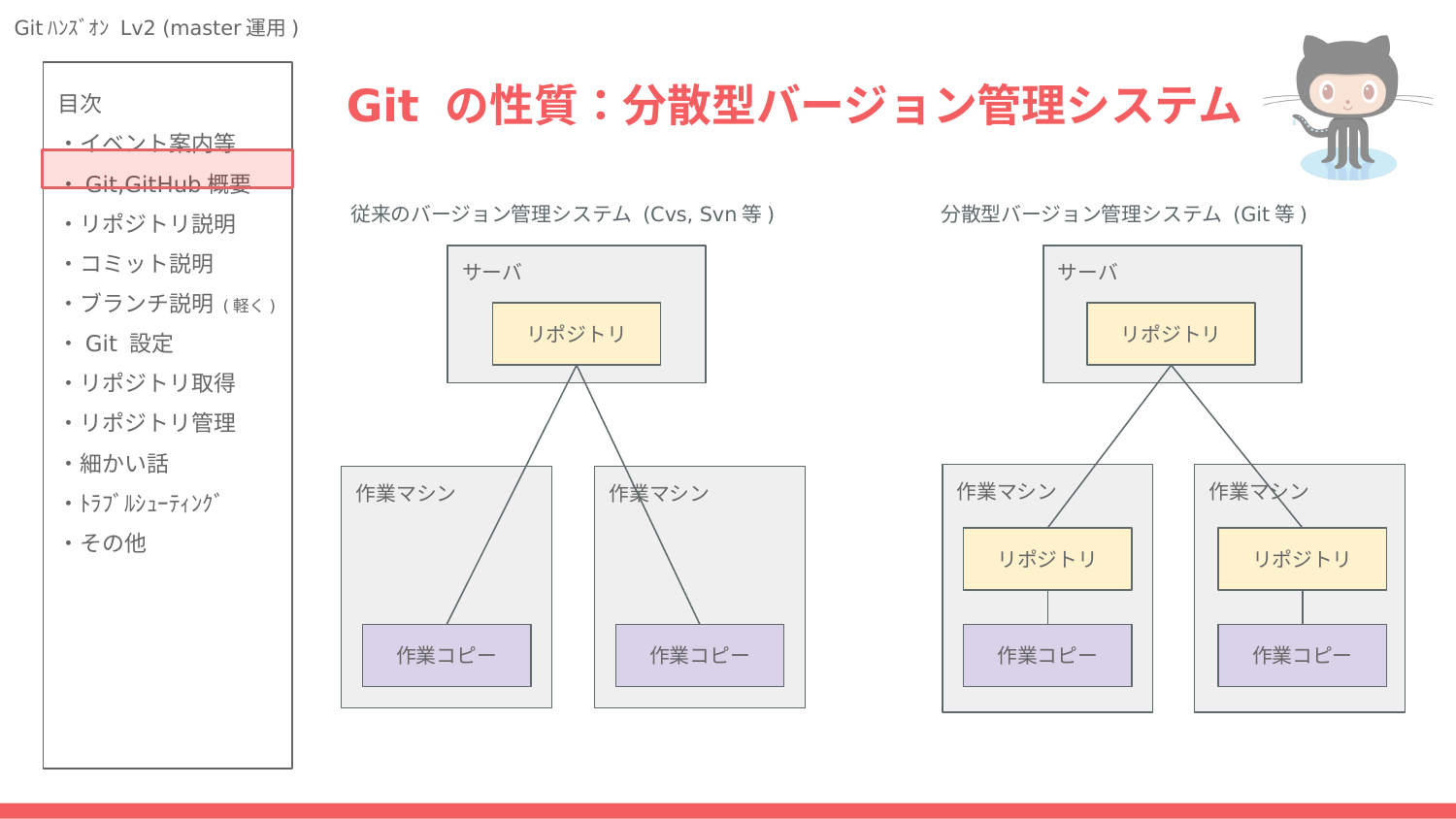

# Git の性質：分散型バージョン管理システム

従来のバージョン管理システム (Cvs, Svn等)
分散型バージョン管理システム (Git等)
サーバ
サーバ
リポジトリ
リポジトリ
作業マシン
作業マシン
作業マシン
作業マシン
リポジトリ
リポジトリ
作業コピー
作業コピー
作業コピー
作業コピー